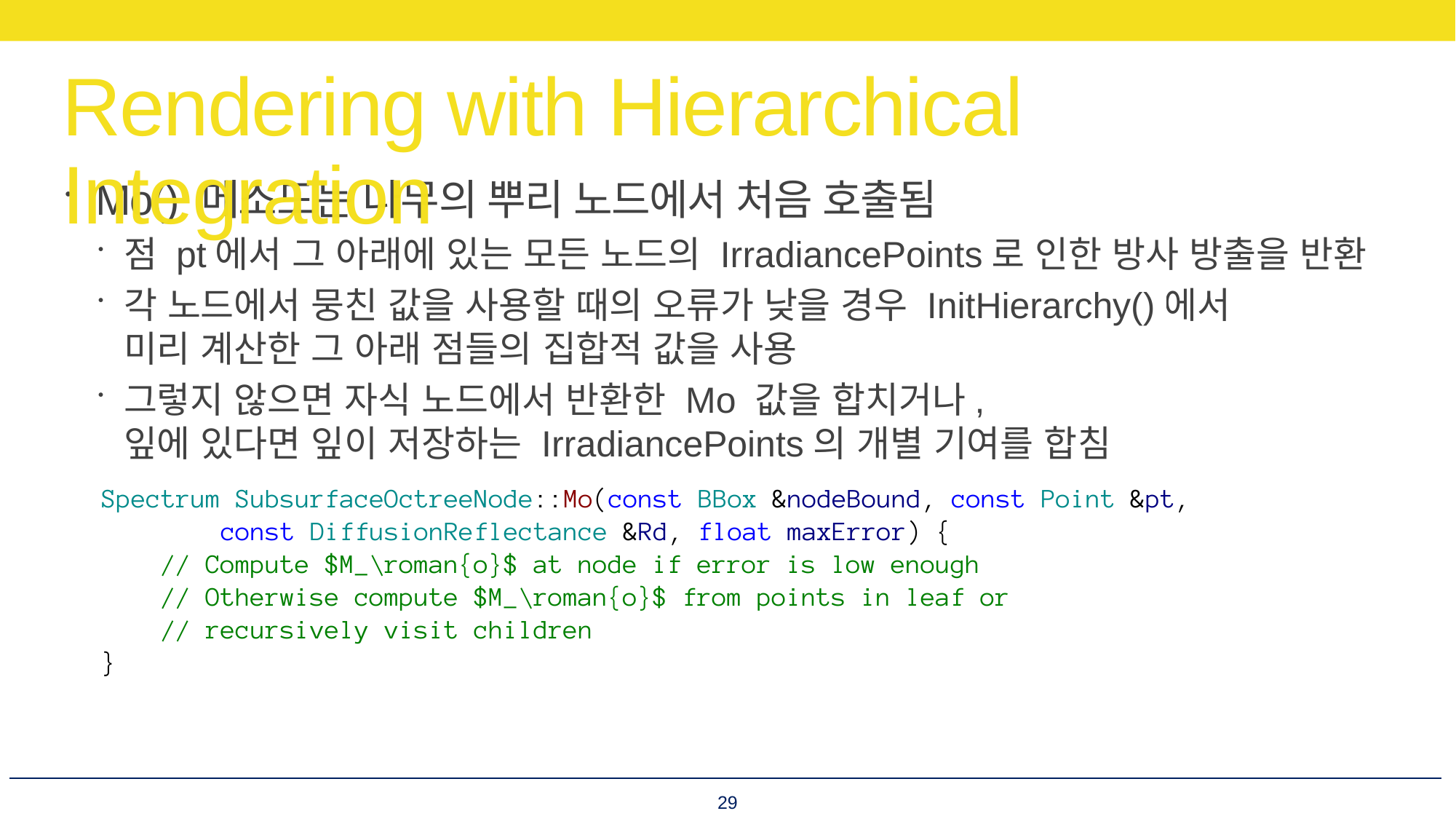

# Rendering with Hierarchical Integration
Mo() 메소드는 나무의 뿌리 노드에서 처음 호출됨
점 pt에서 그 아래에 있는 모든 노드의 IrradiancePoints로 인한 방사 방출을 반환
각 노드에서 뭉친 값을 사용할 때의 오류가 낮을 경우 InitHierarchy()에서
미리 계산한 그 아래 점들의 집합적 값을 사용
그렇지 않으면 자식 노드에서 반환한 Mo 값을 합치거나,
잎에 있다면 잎이 저장하는 IrradiancePoints의 개별 기여를 합침
Spectrum SubsurfaceOctreeNode::Mo(const BBox &nodeBound, const Point &pt,
        const DiffusionReflectance &Rd, float maxError) {
    // Compute $M_\roman{o}$ at node if error is low enough
    // Otherwise compute $M_\roman{o}$ from points in leaf or
    // recursively visit children
}
29